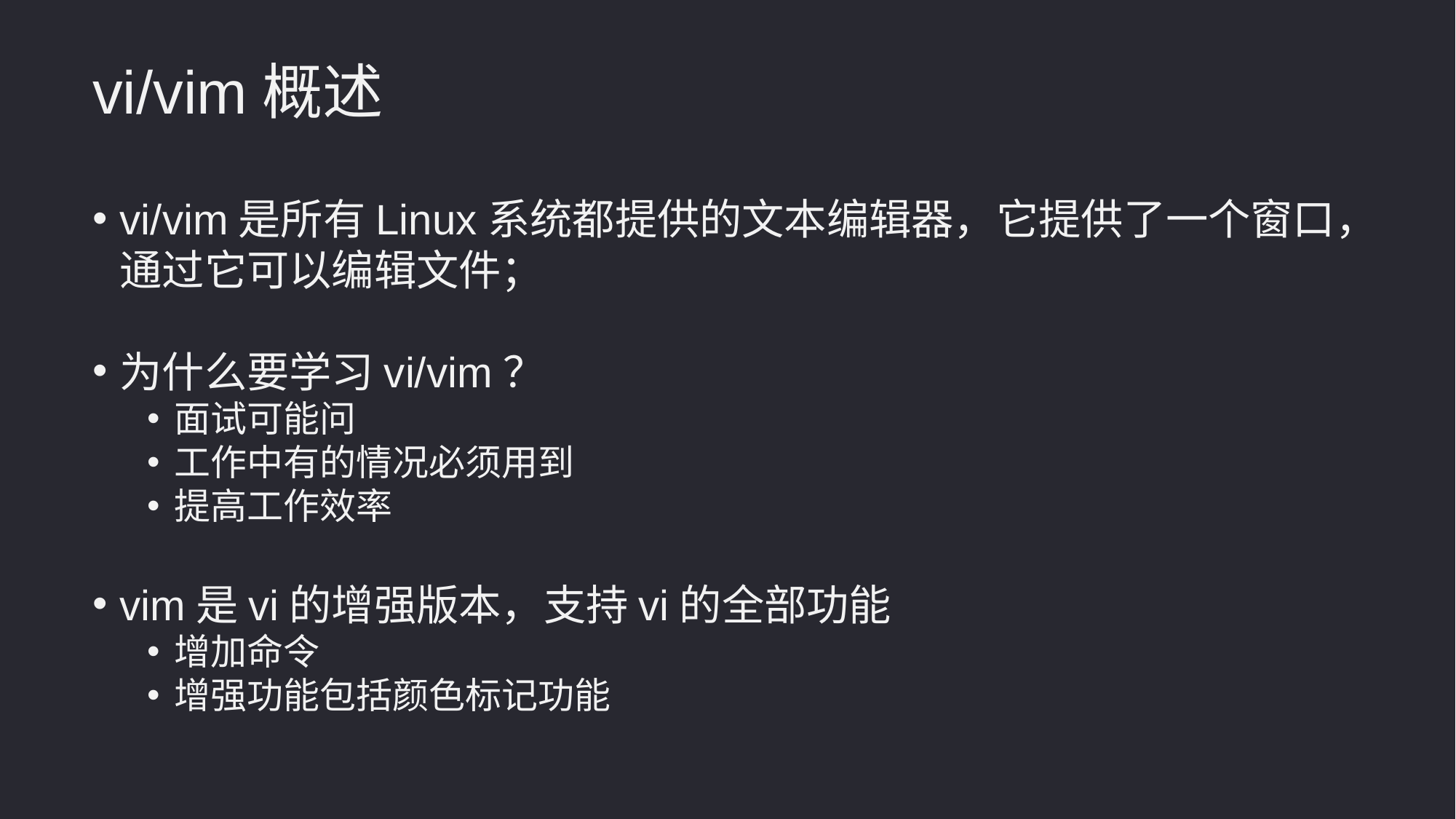

vi/vim概述
vi/vim是所有Linux系统都提供的文本编辑器，它提供了一个窗口，通过它可以编辑文件；

为什么要学习vi/vim？
面试可能问
工作中有的情况必须用到
提高工作效率

vim是vi的增强版本，支持vi的全部功能
增加命令
增强功能包括颜色标记功能